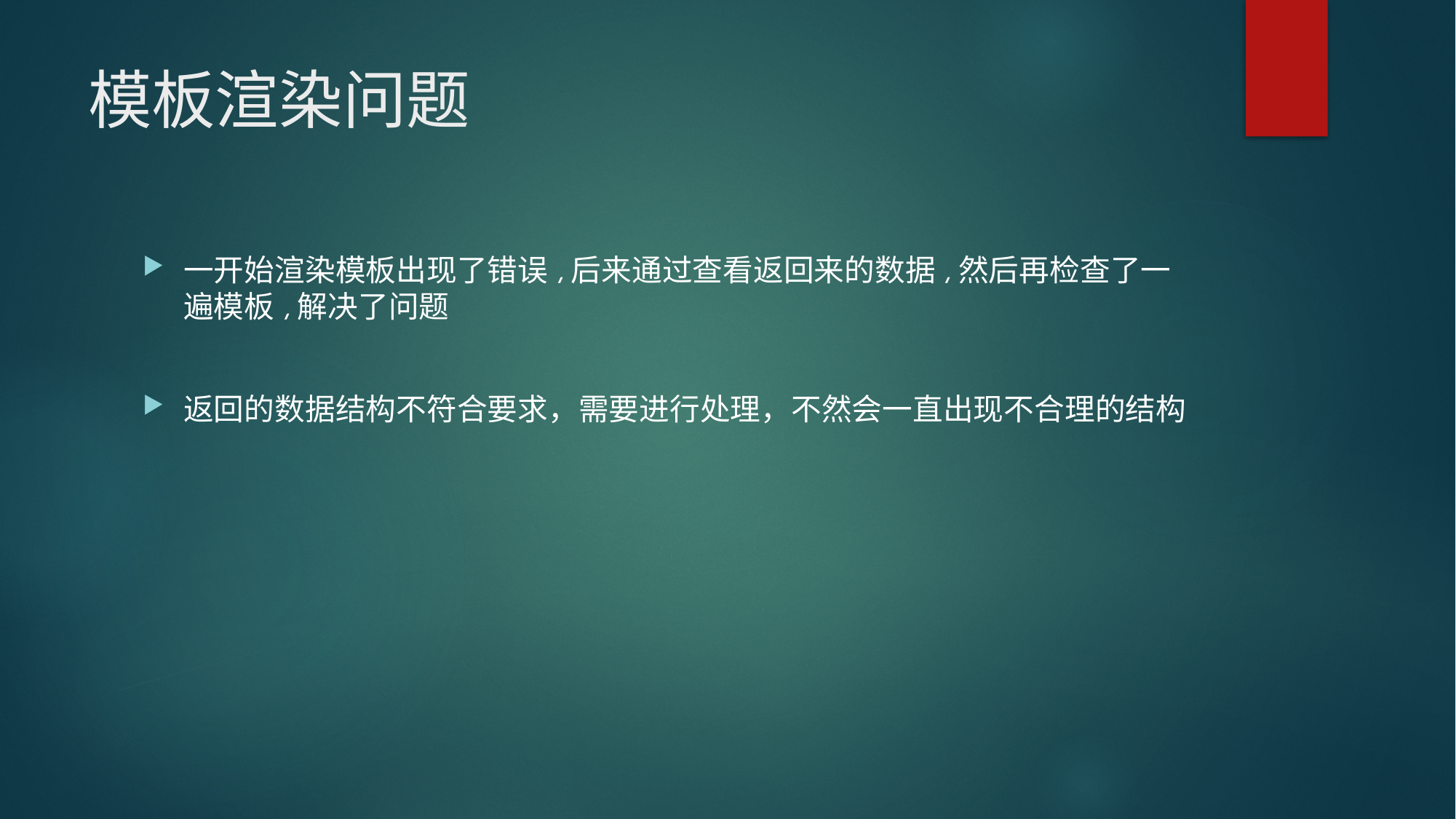

# 模板渲染问题
一开始渲染模板出现了错误,后来通过查看返回来的数据,然后再检查了一遍模板,解决了问题

返回的数据结构不符合要求，需要进行处理，不然会一直出现不合理的结构